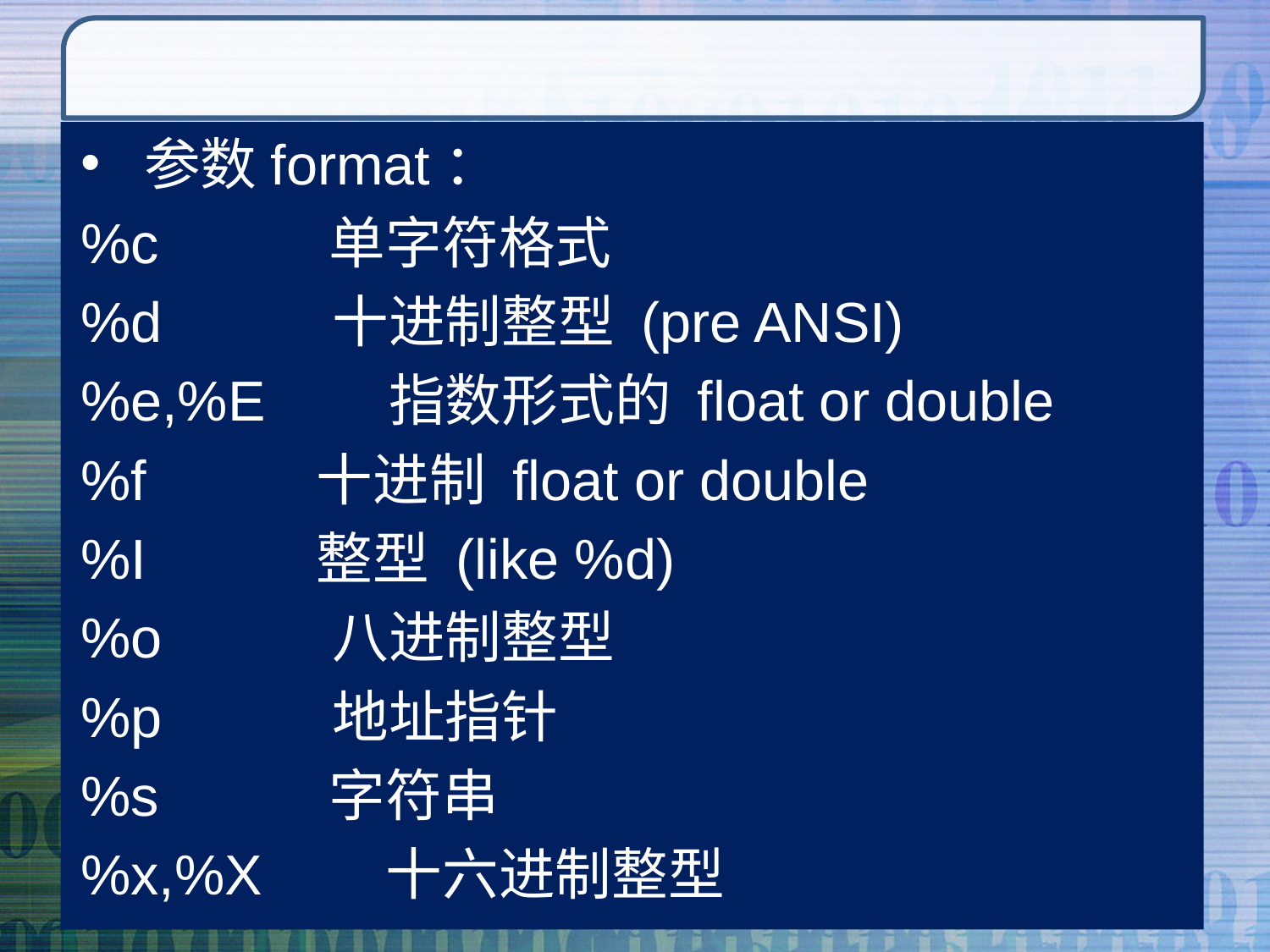

#
参数format：
%c          单字符格式
%d          十进制整型 (pre ANSI)
%e,%E       指数形式的 float or double
%f          十进制 float or double
%I          整型 (like %d)
%o          八进制整型
%p          地址指针
%s          字符串
%x,%X       十六进制整型